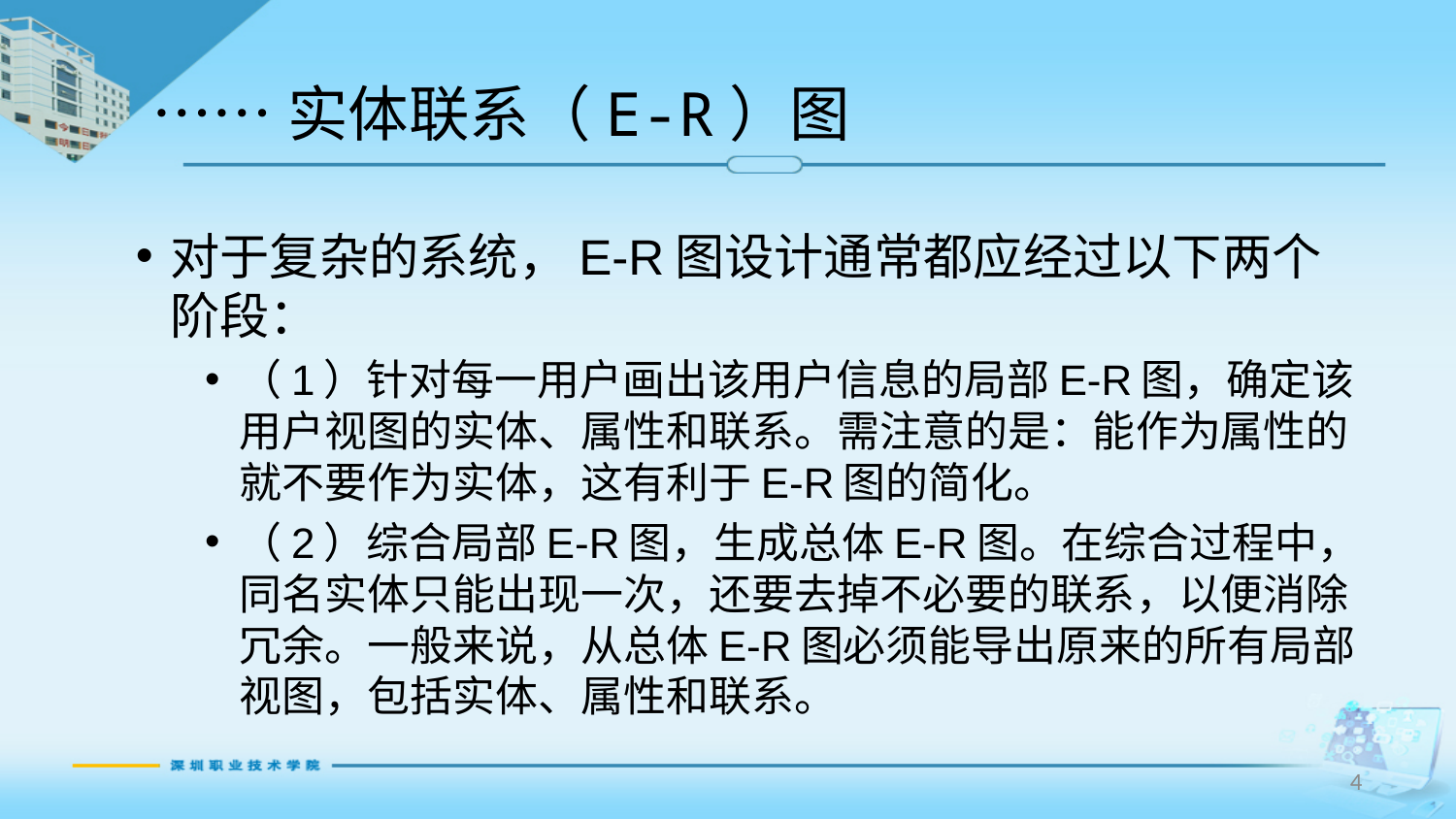

# ……实体联系（E-R）图
对于复杂的系统，E-R图设计通常都应经过以下两个阶段：
（1）针对每一用户画出该用户信息的局部E-R图，确定该用户视图的实体、属性和联系。需注意的是：能作为属性的就不要作为实体，这有利于E-R图的简化。
（2）综合局部E-R图，生成总体E-R图。在综合过程中，同名实体只能出现一次，还要去掉不必要的联系，以便消除冗余。一般来说，从总体E-R图必须能导出原来的所有局部视图，包括实体、属性和联系。
4